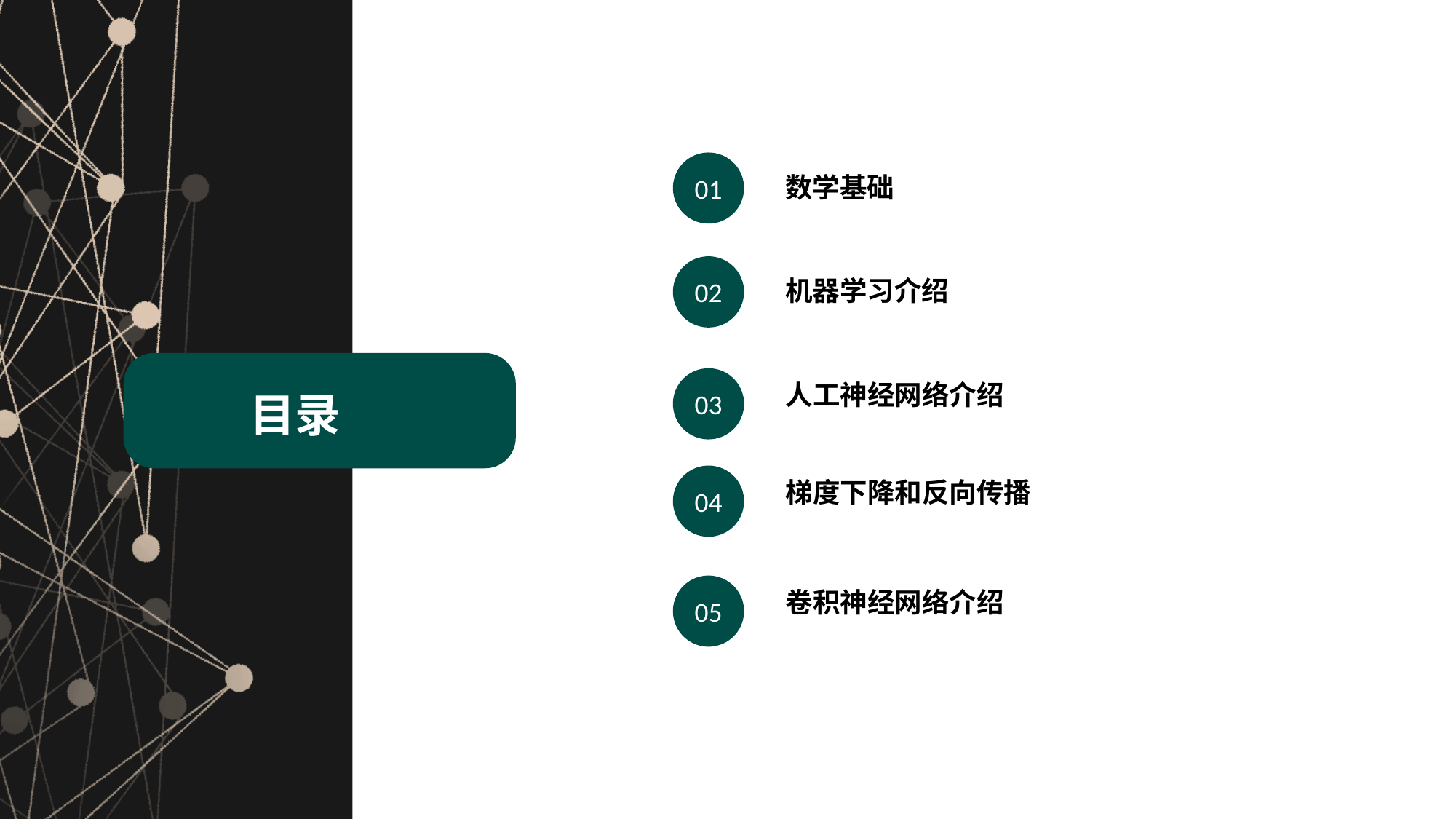

01
数学基础
02
机器学习介绍

目录
03
人工神经网络介绍

04
梯度下降和反向传播

05
卷积神经网络介绍